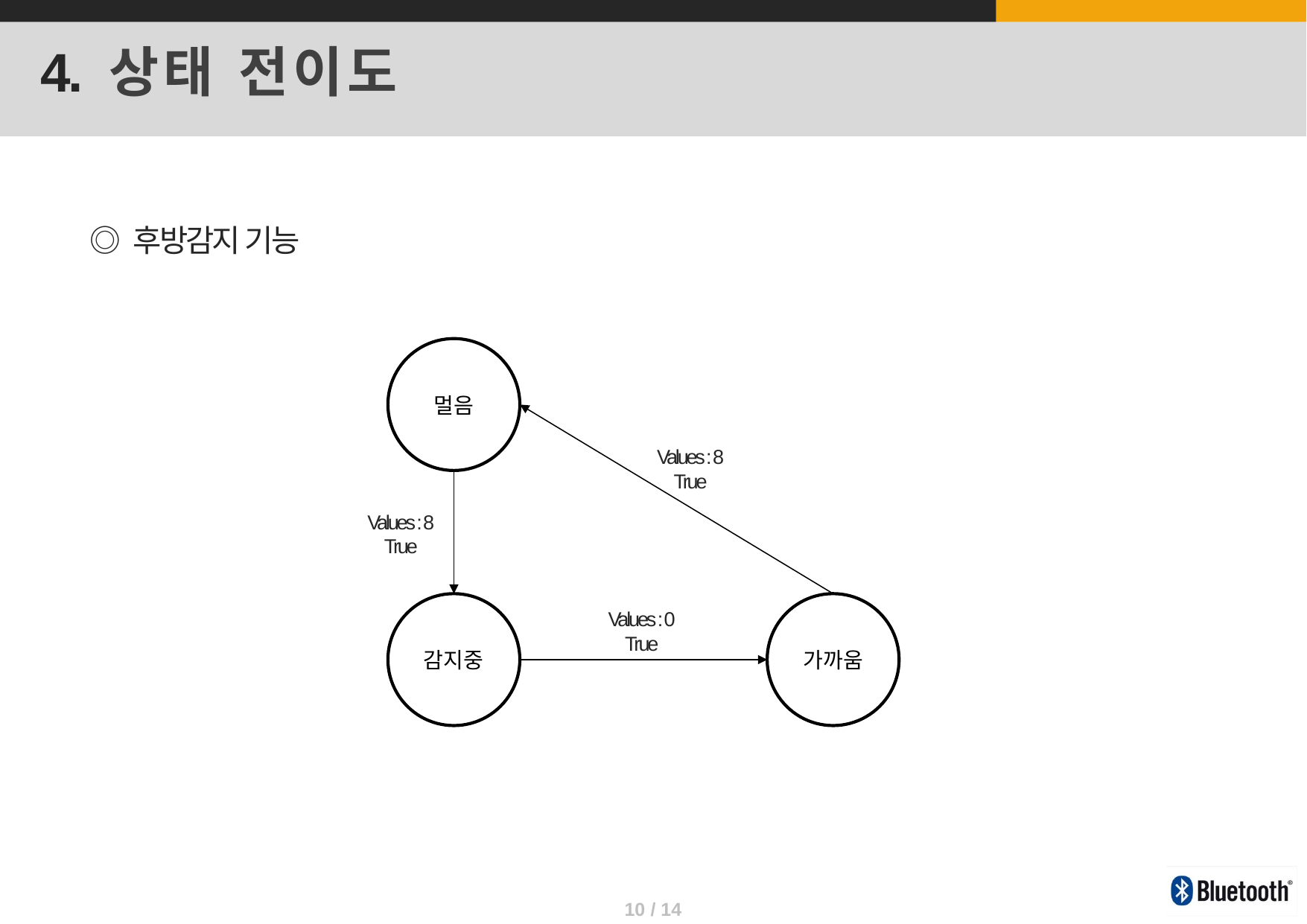

4. 상태 전이도
◎ 후방감지 기능
멀음
Values : 8
True
Values : 8
True
감지중
가까움
Values : 0
True